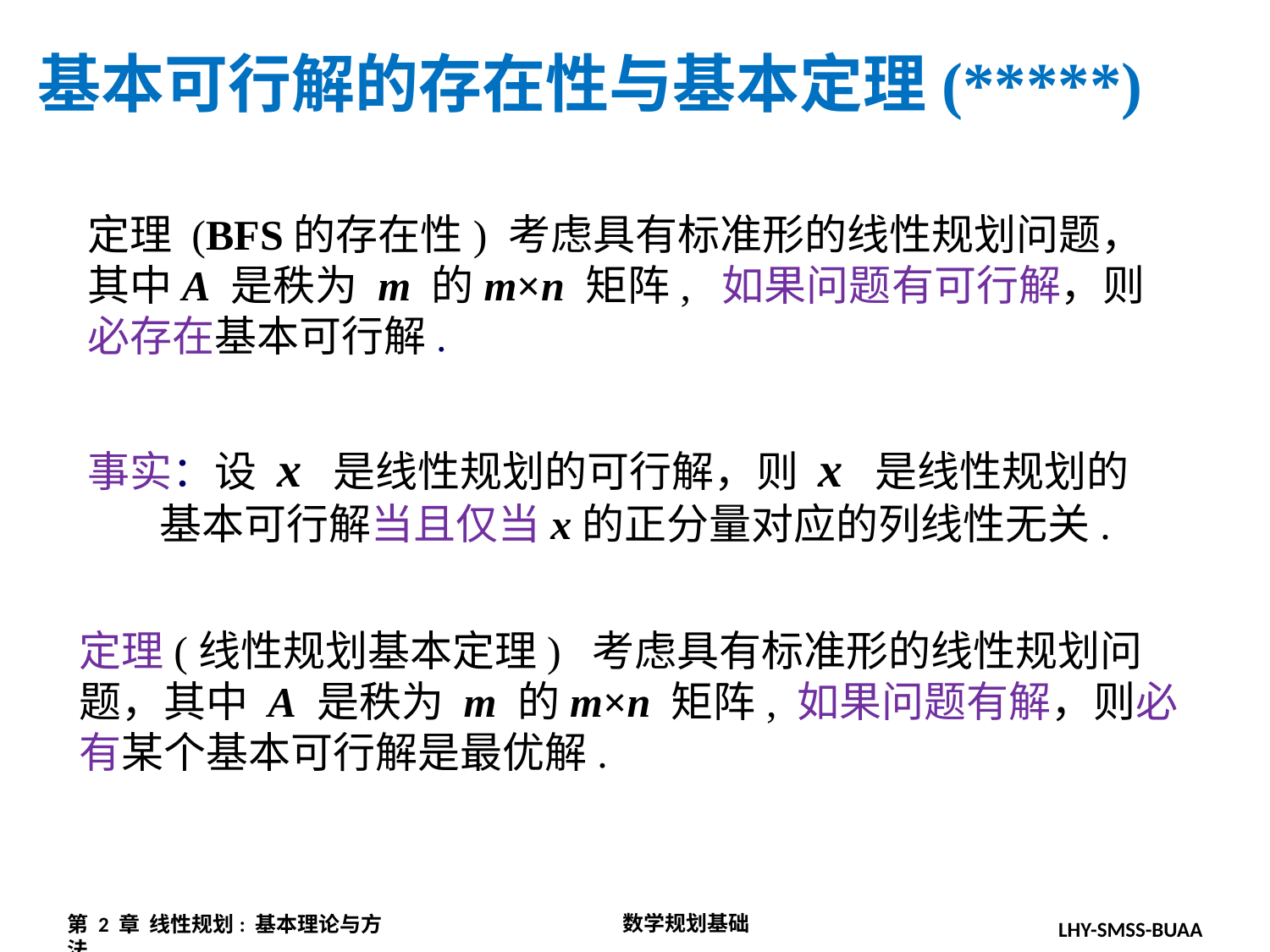

基本可行解的存在性与基本定理(*****)
定理 (BFS的存在性) 考虑具有标准形的线性规划问题，其中A 是秩为 m 的m×n 矩阵,  如果问题有可行解，则必存在基本可行解.
事实：设 x  是线性规划的可行解，则 x  是线性规划的基本可行解当且仅当x的正分量对应的列线性无关.
定理(线性规划基本定理)  考虑具有标准形的线性规划问题，其中 A 是秩为 m 的m×n 矩阵, 如果问题有解，则必有某个基本可行解是最优解.